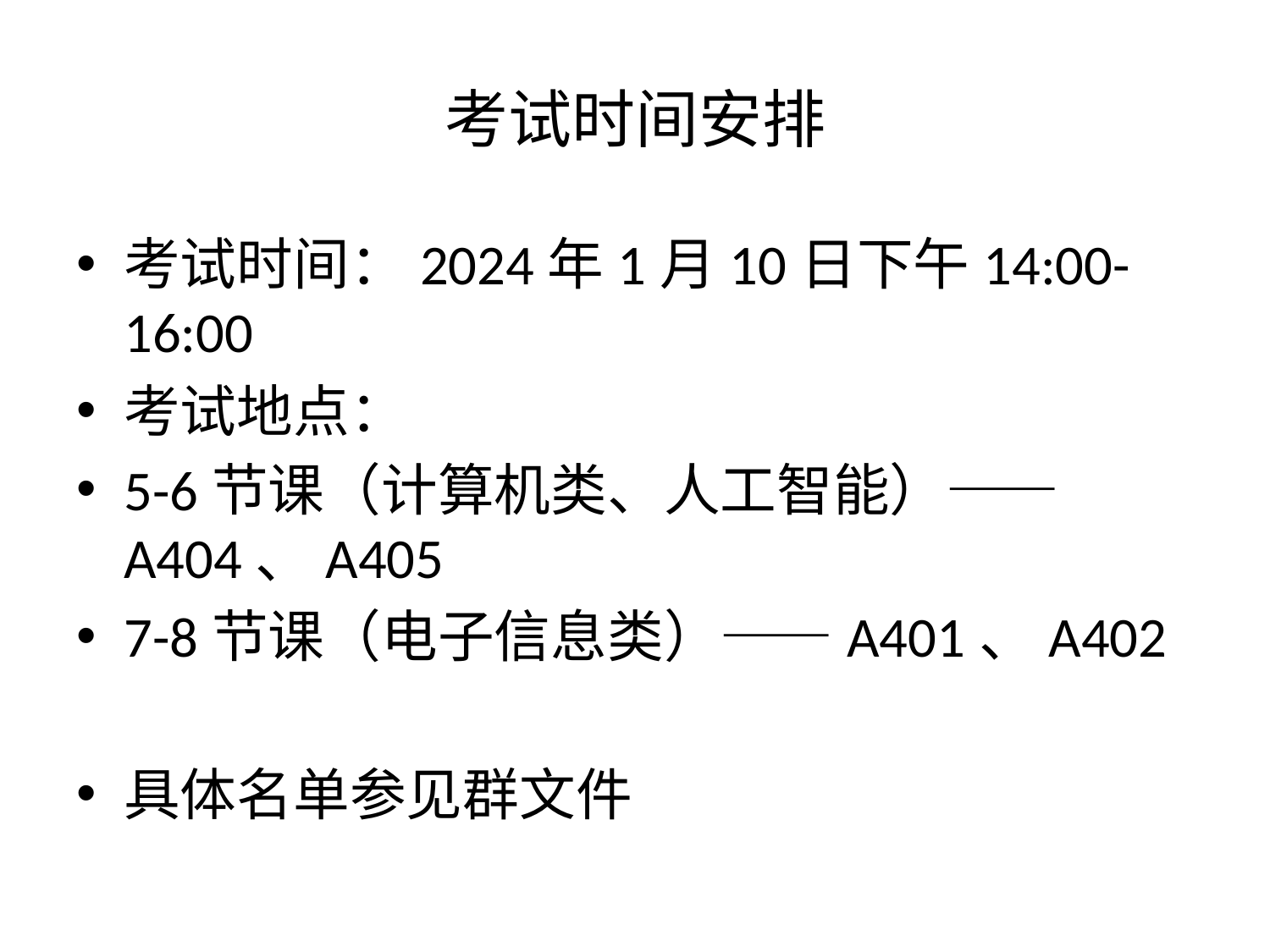

# 考试时间安排
考试时间：2024年1月10日下午14:00-16:00
考试地点：
5-6节课（计算机类、人工智能）——A404、A405
7-8节课（电子信息类）——A401、A402

具体名单参见群文件